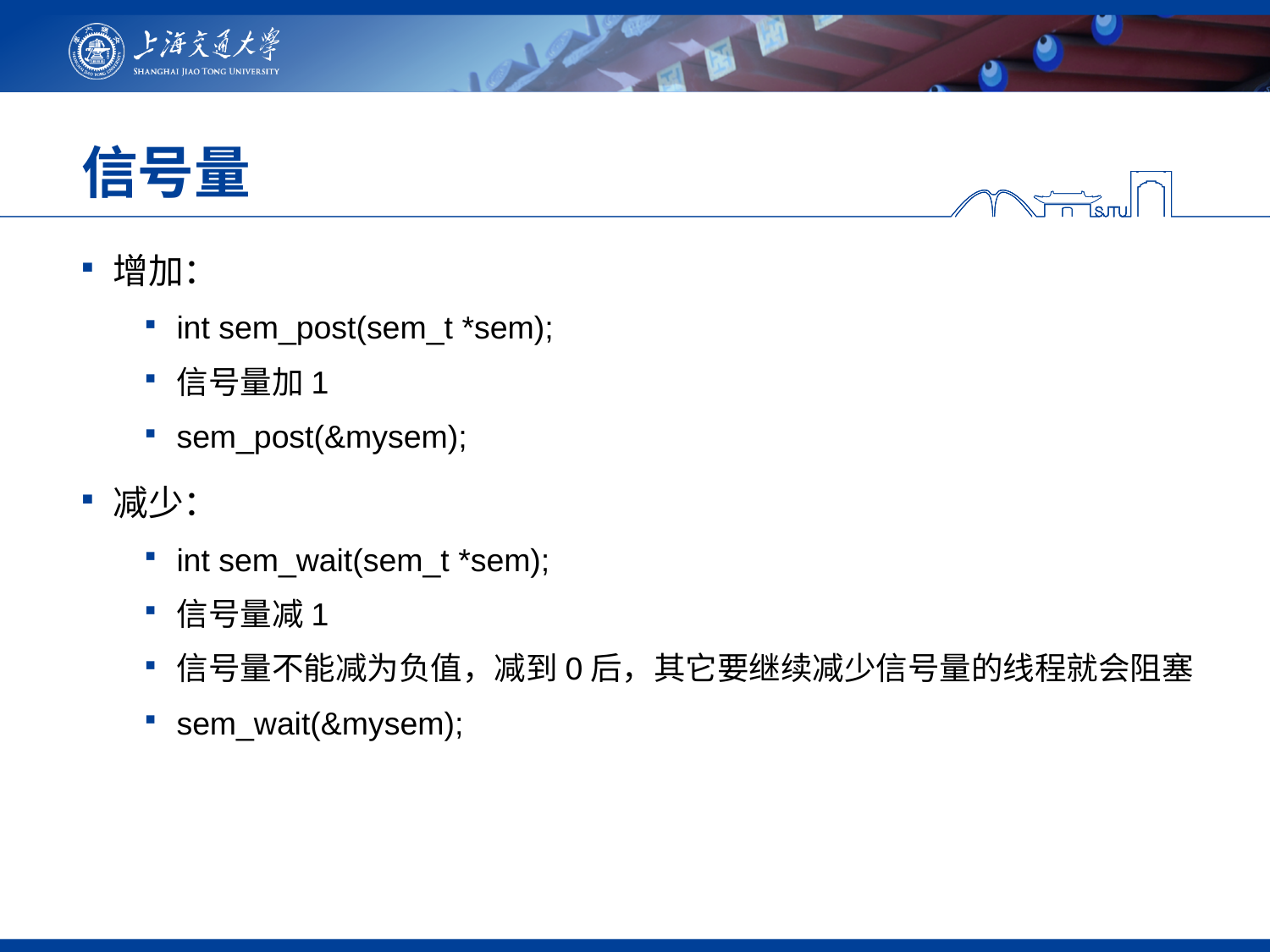

# 信号量
增加：
int sem_post(sem_t *sem);
信号量加1
sem_post(&mysem);
减少：
int sem_wait(sem_t *sem);
信号量减1
信号量不能减为负值，减到0后，其它要继续减少信号量的线程就会阻塞
sem_wait(&mysem);